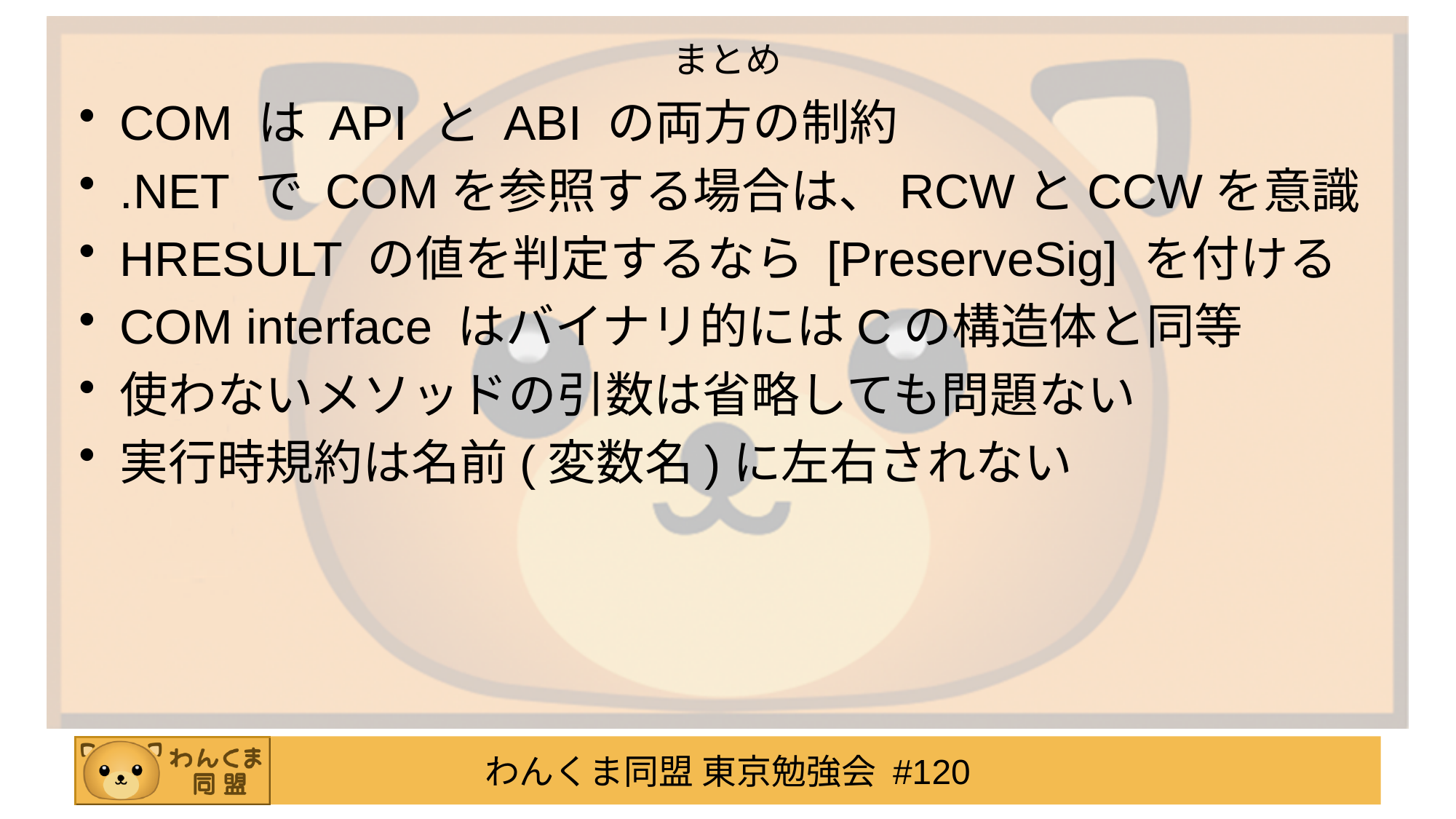

# まとめ
COM は API と ABI の両方の制約
.NET で COMを参照する場合は、RCWとCCWを意識
HRESULT の値を判定するなら [PreserveSig] を付ける
COM interface はバイナリ的にはCの構造体と同等
使わないメソッドの引数は省略しても問題ない
実行時規約は名前(変数名)に左右されない